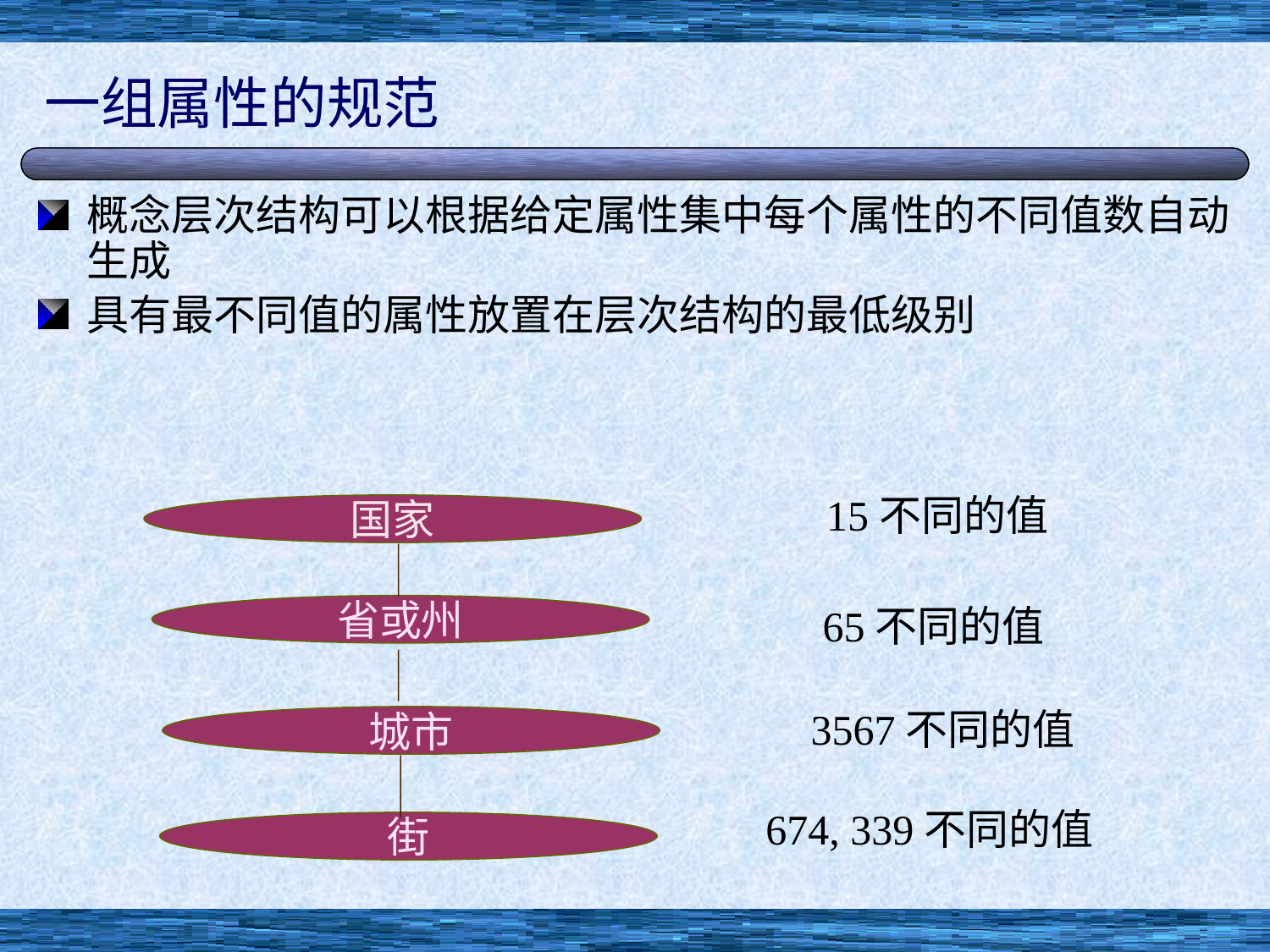

# 一组属性的规范
概念层次结构可以根据给定属性集中每个属性的不同值数自动生成
具有最不同值的属性放置在层次结构的最低级别
15不同的值
国家

65不同的值
省或州

3567不同的值
城市

674, 339不同的值
街